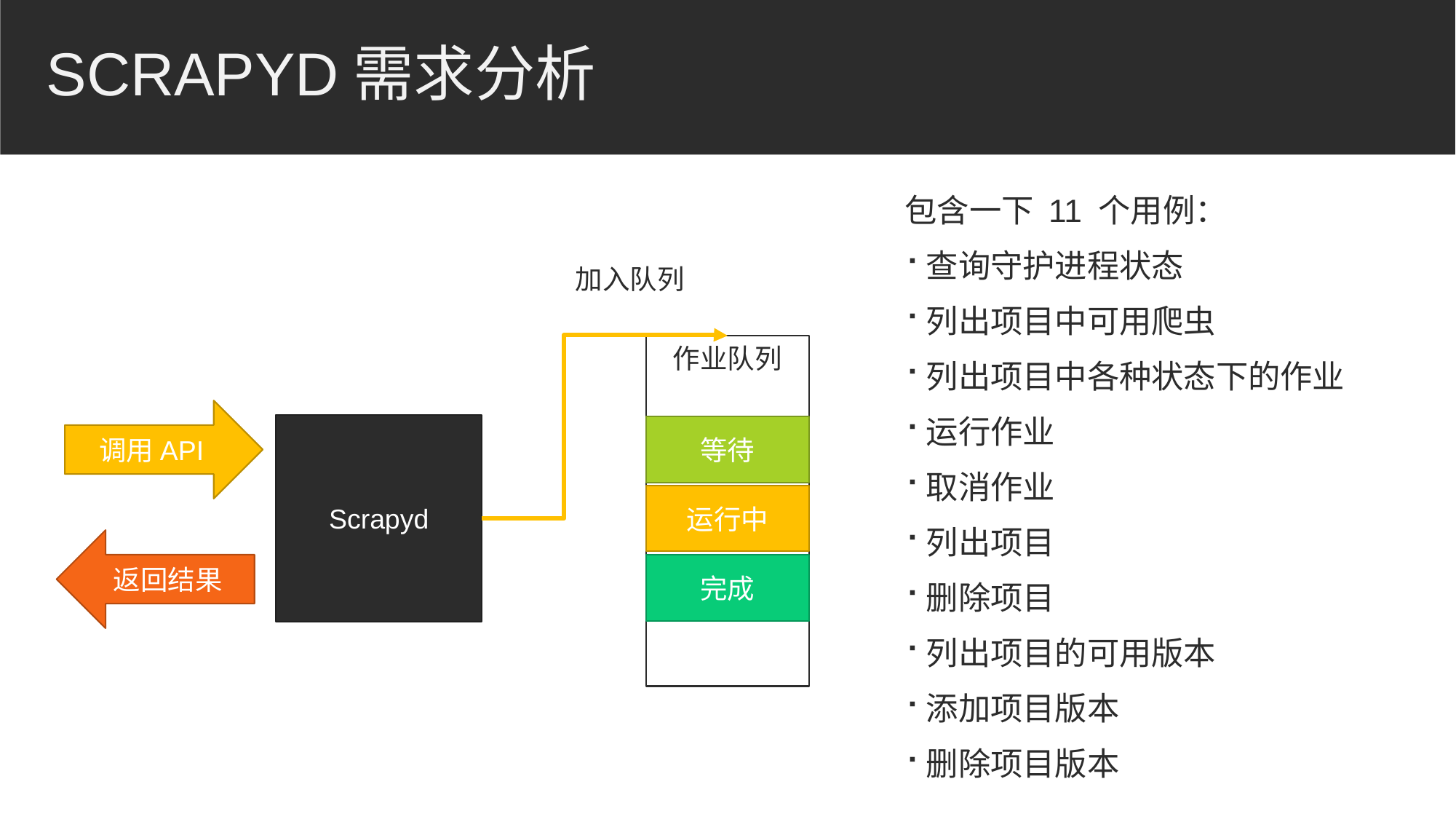

# Scrapyd需求分析
包含一下 11 个用例：
查询守护进程状态
列出项目中可用爬虫
列出项目中各种状态下的作业
运行作业
取消作业
列出项目
删除项目
列出项目的可用版本
添加项目版本
删除项目版本
加入队列
作业队列
调用API
Scrapyd
等待
运行中
返回结果
完成